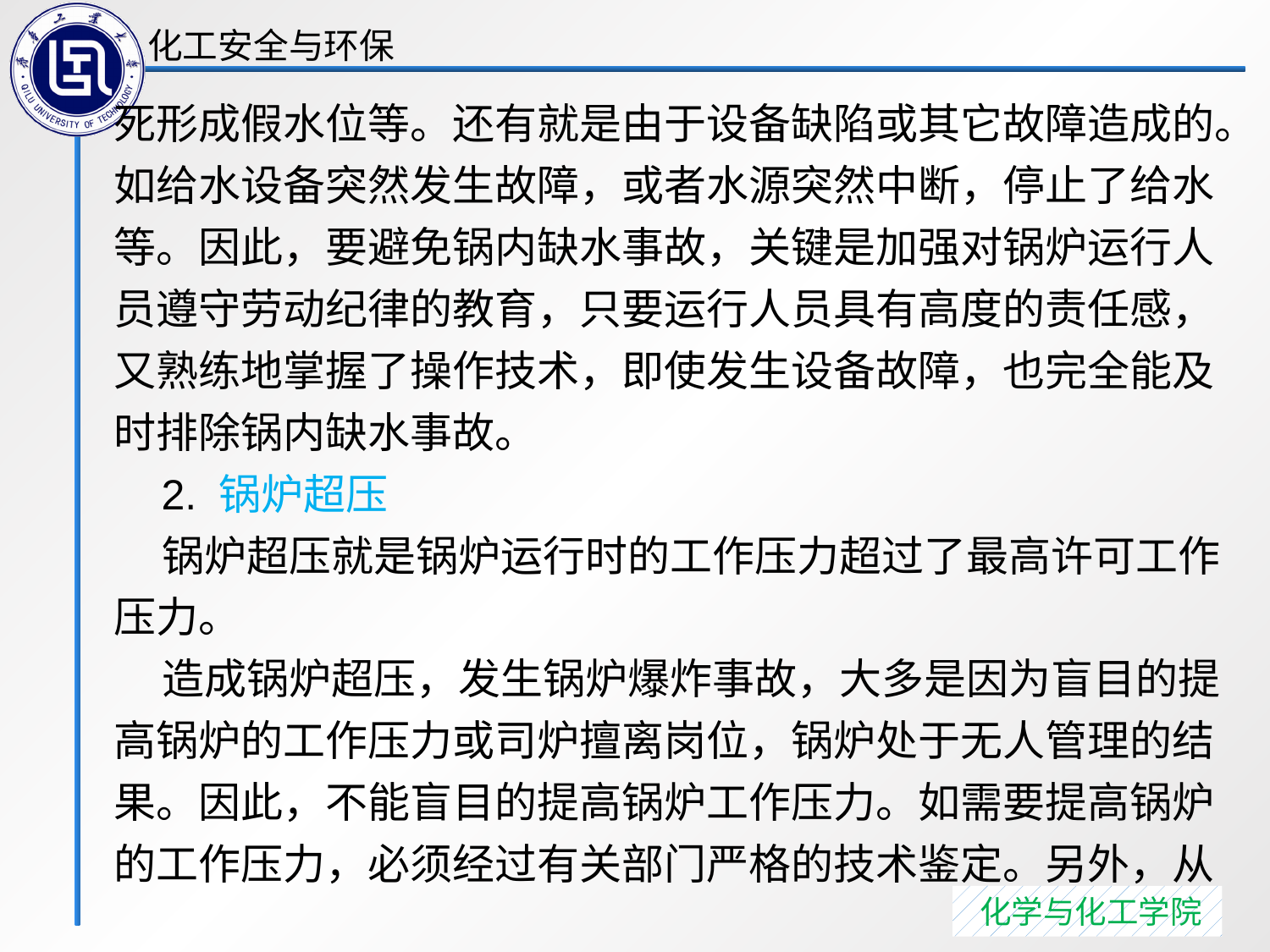

死形成假水位等。还有就是由于设备缺陷或其它故障造成的。如给水设备突然发生故障，或者水源突然中断，停止了给水等。因此，要避免锅内缺水事故，关键是加强对锅炉运行人员遵守劳动纪律的教育，只要运行人员具有高度的责任感，又熟练地掌握了操作技术，即使发生设备故障，也完全能及时排除锅内缺水事故。
    2. 锅炉超压
    锅炉超压就是锅炉运行时的工作压力超过了最高许可工作压力。
    造成锅炉超压，发生锅炉爆炸事故，大多是因为盲目的提高锅炉的工作压力或司炉擅离岗位，锅炉处于无人管理的结果。因此，不能盲目的提高锅炉工作压力。如需要提高锅炉的工作压力，必须经过有关部门严格的技术鉴定。另外，从